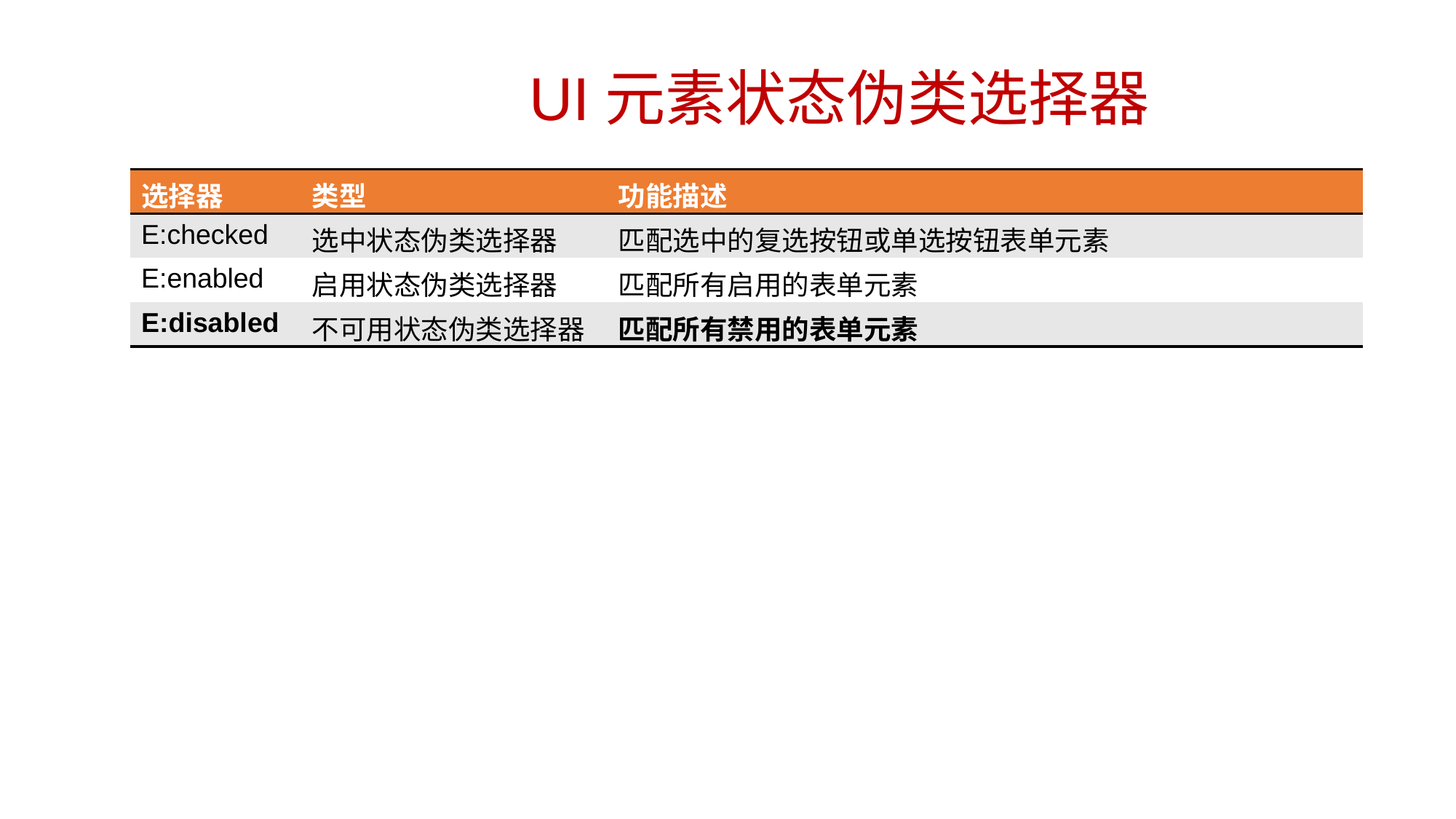

UI元素状态伪类选择器
| 选择器 | 类型 | 功能描述 |
| --- | --- | --- |
| E:checked | 选中状态伪类选择器 | 匹配选中的复选按钮或单选按钮表单元素 |
| E:enabled | 启用状态伪类选择器 | 匹配所有启用的表单元素 |
| E:disabled | 不可用状态伪类选择器 | 匹配所有禁用的表单元素 |